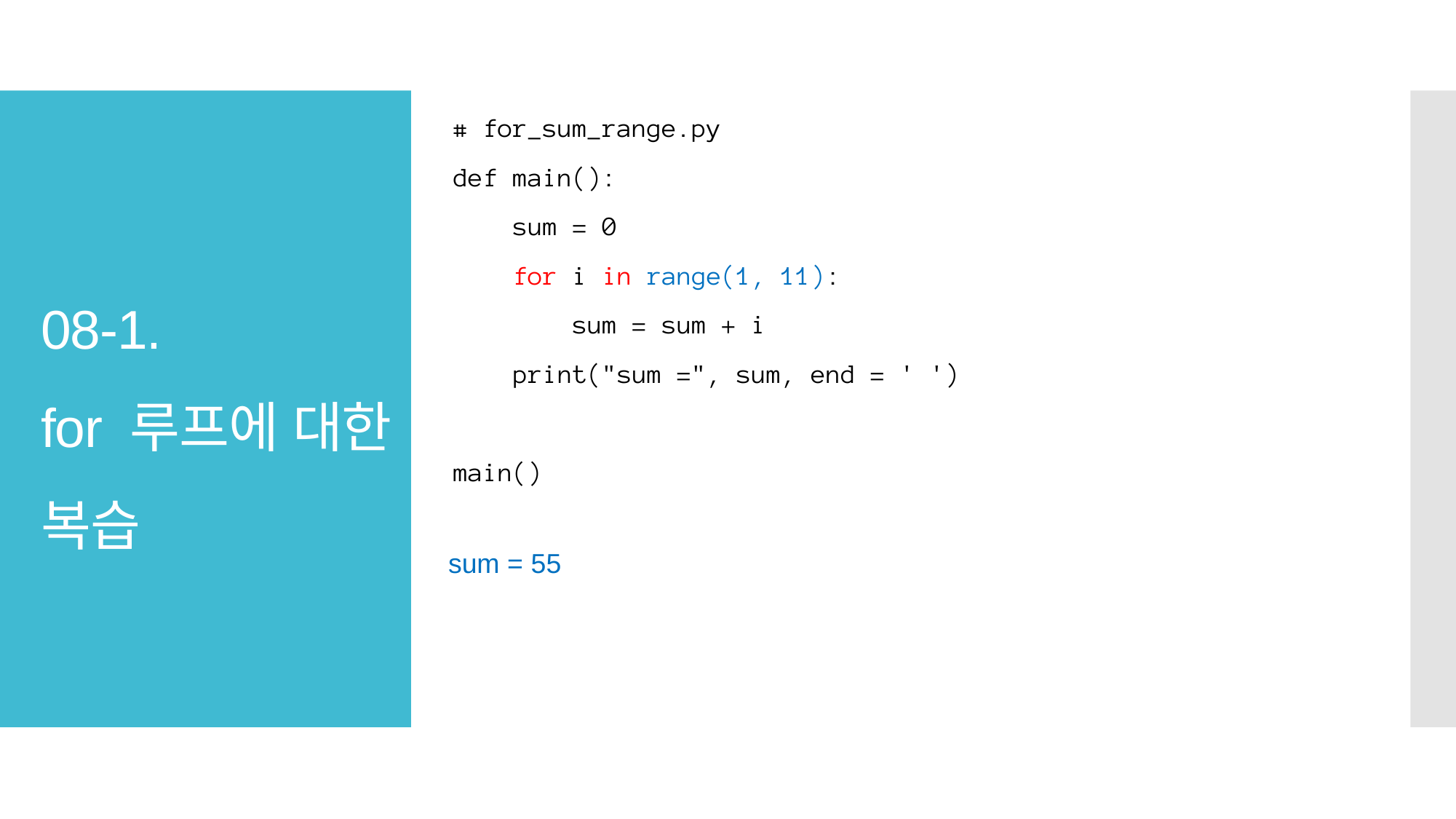

# for_sum_range.py
def main():
    sum = 0
    for i in range(1, 11):
        sum = sum + i
    print("sum =", sum, end = ' ')

main()

# 08-1. for 루프에 대한 복습
sum = 55